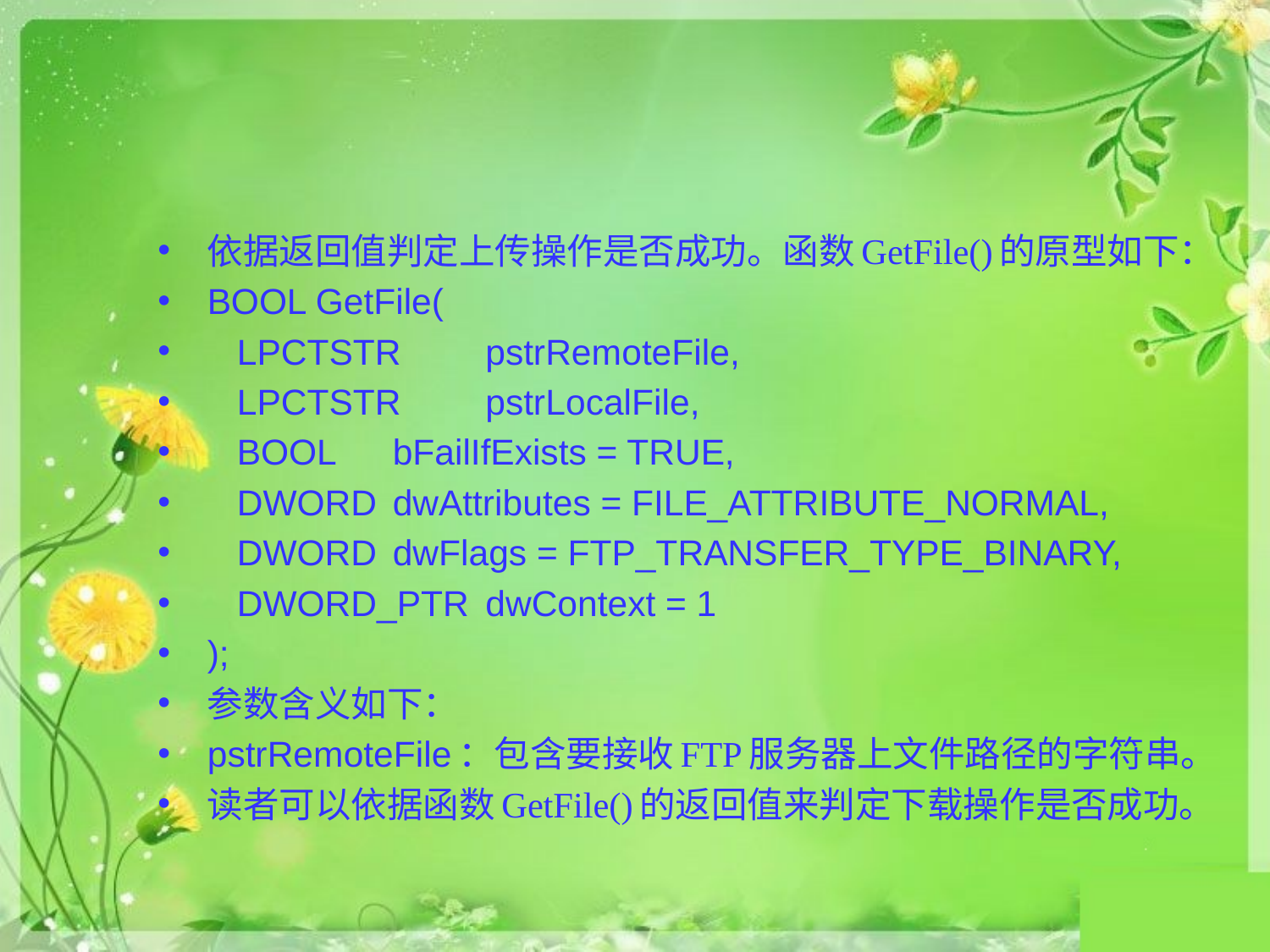

#
依据返回值判定上传操作是否成功。函数GetFile()的原型如下：
BOOL GetFile(
   LPCTSTR 			pstrRemoteFile,
   LPCTSTR 			pstrLocalFile,
   BOOL 				bFailIfExists = TRUE,
   DWORD 			dwAttributes = FILE_ATTRIBUTE_NORMAL,
   DWORD 			dwFlags = FTP_TRANSFER_TYPE_BINARY,
   DWORD_PTR 		dwContext = 1
);
参数含义如下：
pstrRemoteFile：包含要接收FTP服务器上文件路径的字符串。
读者可以依据函数GetFile()的返回值来判定下载操作是否成功。